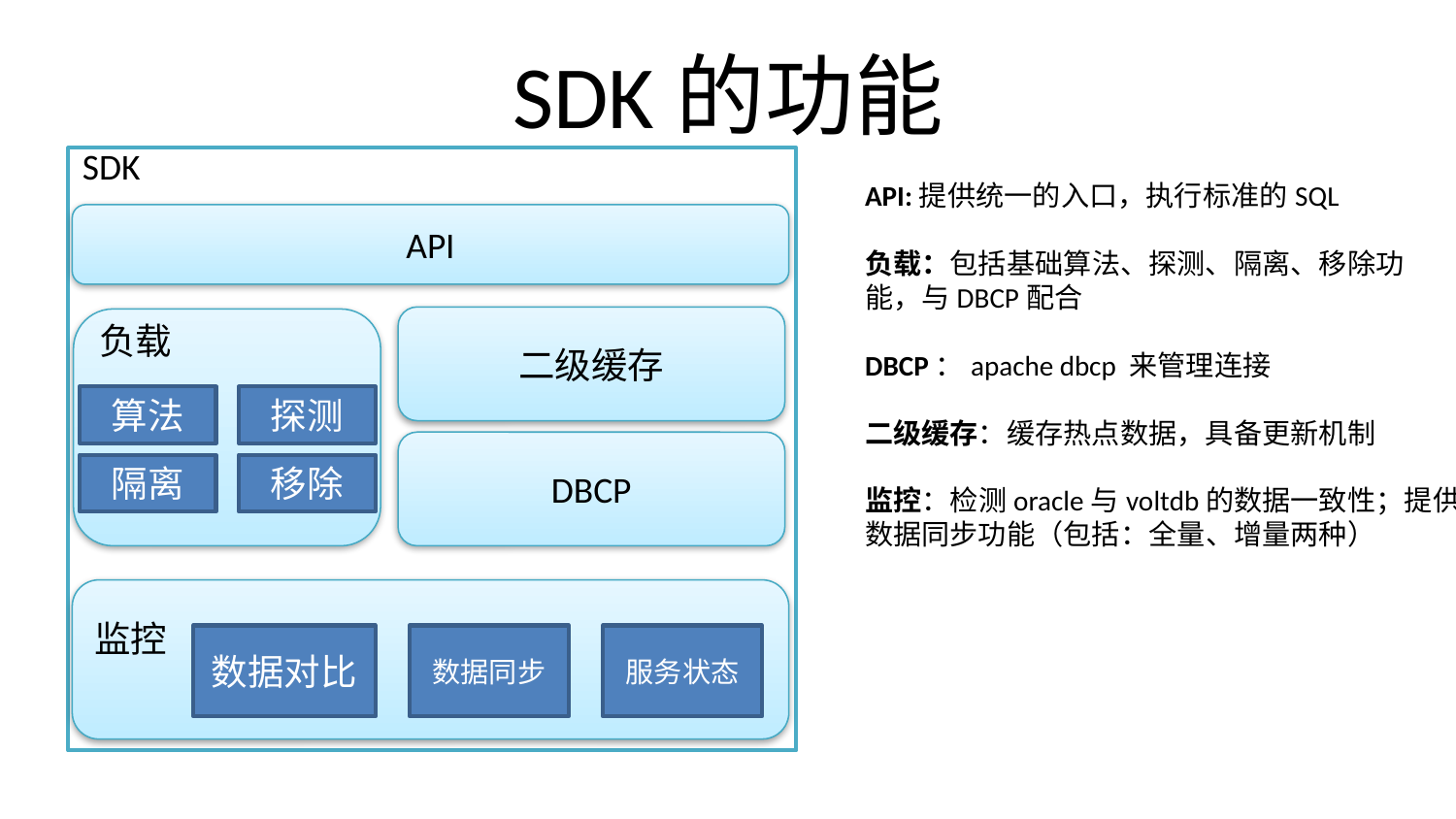

# SDK的功能
SDK

API:提供统一的入口，执行标准的SQL

负载：包括基础算法、探测、隔离、移除功
能，与DBCP配合

DBCP：apache dbcp 来管理连接

二级缓存：缓存热点数据，具备更新机制

监控：检测oracle与voltdb的数据一致性；提供
数据同步功能（包括：全量、增量两种）

API
二级缓存
负载

算法
探测
DBCP
隔离
移除
监控

数据对比
数据同步
服务状态